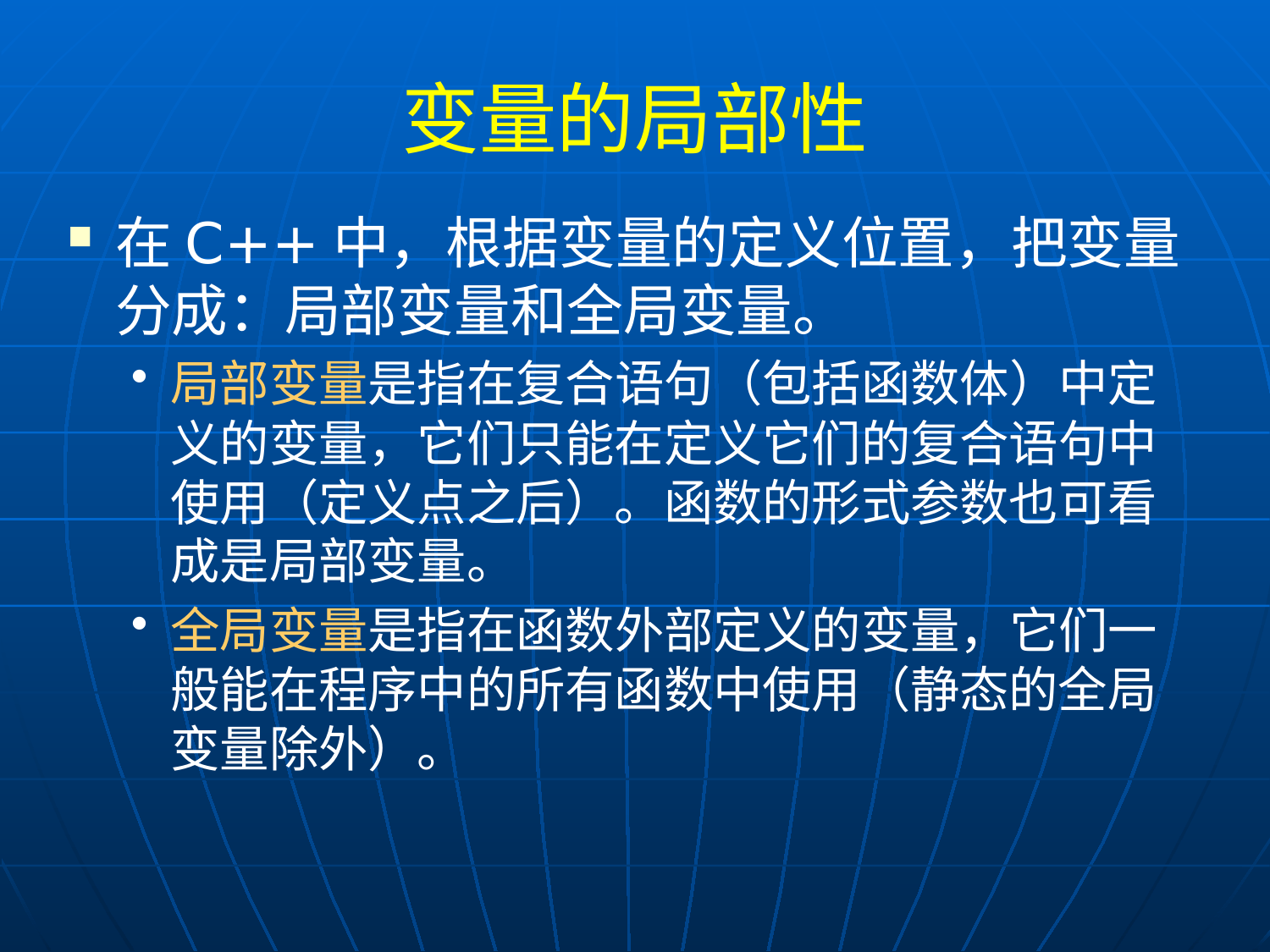

# 变量的局部性
在C++中，根据变量的定义位置，把变量分成：局部变量和全局变量。
局部变量是指在复合语句（包括函数体）中定义的变量，它们只能在定义它们的复合语句中使用（定义点之后）。函数的形式参数也可看成是局部变量。
全局变量是指在函数外部定义的变量，它们一般能在程序中的所有函数中使用（静态的全局变量除外）。